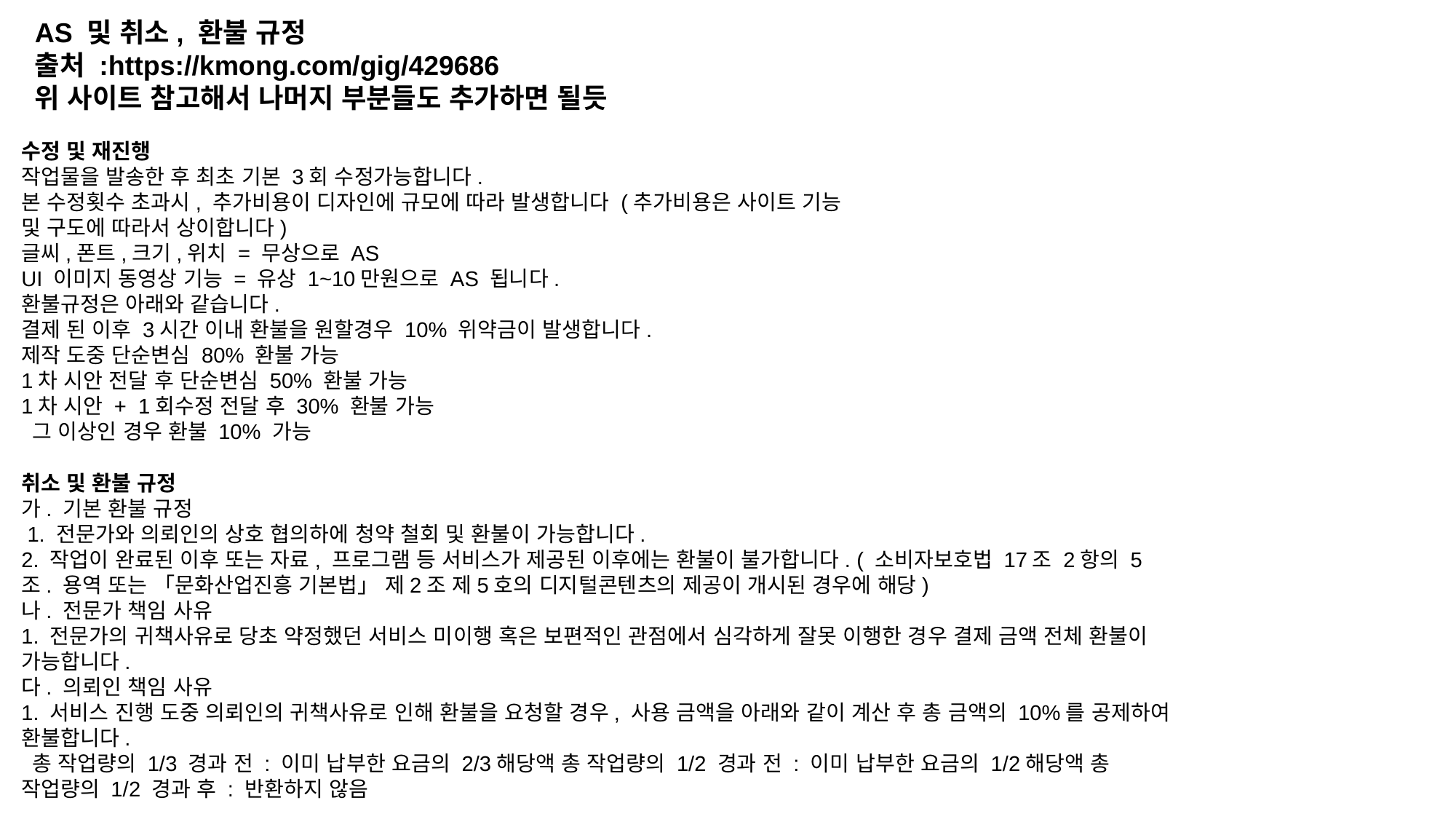

AS 및 취소, 환불 규정
출처 :https://kmong.com/gig/429686
위 사이트 참고해서 나머지 부분들도 추가하면 될듯
수정 및 재진행
작업물을 발송한 후 최초 기본 3회 수정가능합니다.
본 수정횟수 초과시, 추가비용이 디자인에 규모에 따라 발생합니다 (추가비용은 사이트 기능 및 구도에 따라서 상이합니다)
글씨,폰트,크기,위치 = 무상으로 AS
UI 이미지 동영상 기능 = 유상 1~10만원으로 AS 됩니다.
환불규정은 아래와 같습니다.
결제 된 이후 3시간 이내 환불을 원할경우 10% 위약금이 발생합니다.
제작 도중 단순변심 80% 환불 가능
1차 시안 전달 후 단순변심 50% 환불 가능
1차 시안 +  1회수정 전달 후 30% 환불 가능
 그 이상인 경우 환불 10% 가능
취소 및 환불 규정
가. 기본 환불 규정
 1. 전문가와 의뢰인의 상호 협의하에 청약 철회 및 환불이 가능합니다.
2. 작업이 완료된 이후 또는 자료, 프로그램 등 서비스가 제공된 이후에는 환불이 불가합니다. ( 소비자보호법 17조 2항의 5조. 용역 또는 「문화산업진흥 기본법」 제2조 제5호의 디지털콘텐츠의 제공이 개시된 경우에 해당)
나. 전문가 책임 사유
1. 전문가의 귀책사유로 당초 약정했던 서비스 미이행 혹은 보편적인 관점에서 심각하게 잘못 이행한 경우 결제 금액 전체 환불이 가능합니다.
다. 의뢰인 책임 사유
1. 서비스 진행 도중 의뢰인의 귀책사유로 인해 환불을 요청할 경우, 사용 금액을 아래와 같이 계산 후 총 금액의 10%를 공제하여 환불합니다.
 총 작업량의 1/3 경과 전 : 이미 납부한 요금의 2/3해당액 총 작업량의 1/2 경과 전 : 이미 납부한 요금의 1/2해당액 총 작업량의 1/2 경과 후 : 반환하지 않음